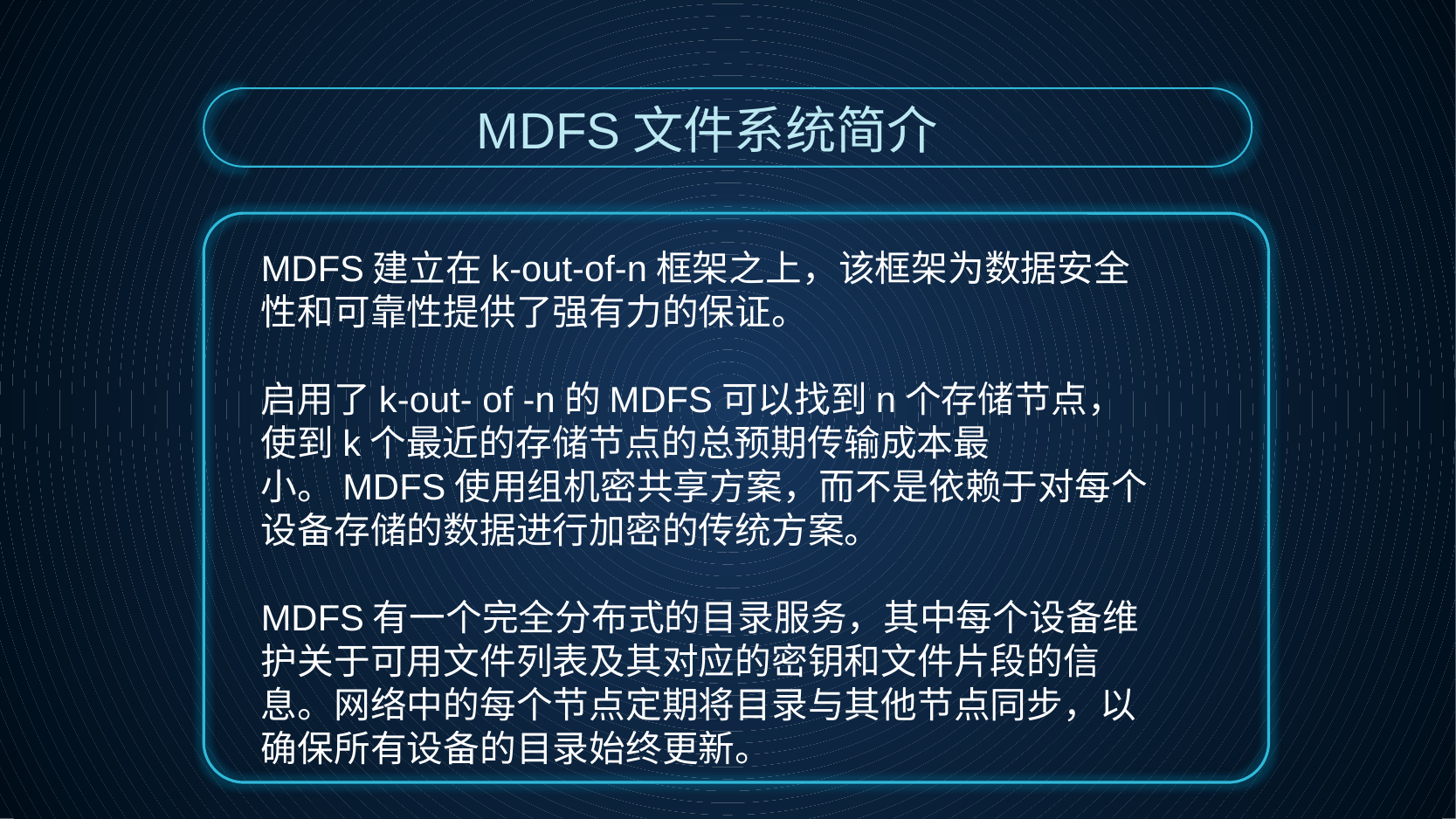

MDFS文件系统简介

MDFS建立在k-out-of-n框架之上，该框架为数据安全性和可靠性提供了强有力的保证。

启用了k-out- of -n的MDFS可以找到n个存储节点，使到k个最近的存储节点的总预期传输成本最小。MDFS使用组机密共享方案，而不是依赖于对每个设备存储的数据进行加密的传统方案。

MDFS有一个完全分布式的目录服务，其中每个设备维护关于可用文件列表及其对应的密钥和文件片段的信息。网络中的每个节点定期将目录与其他节点同步，以确保所有设备的目录始终更新。